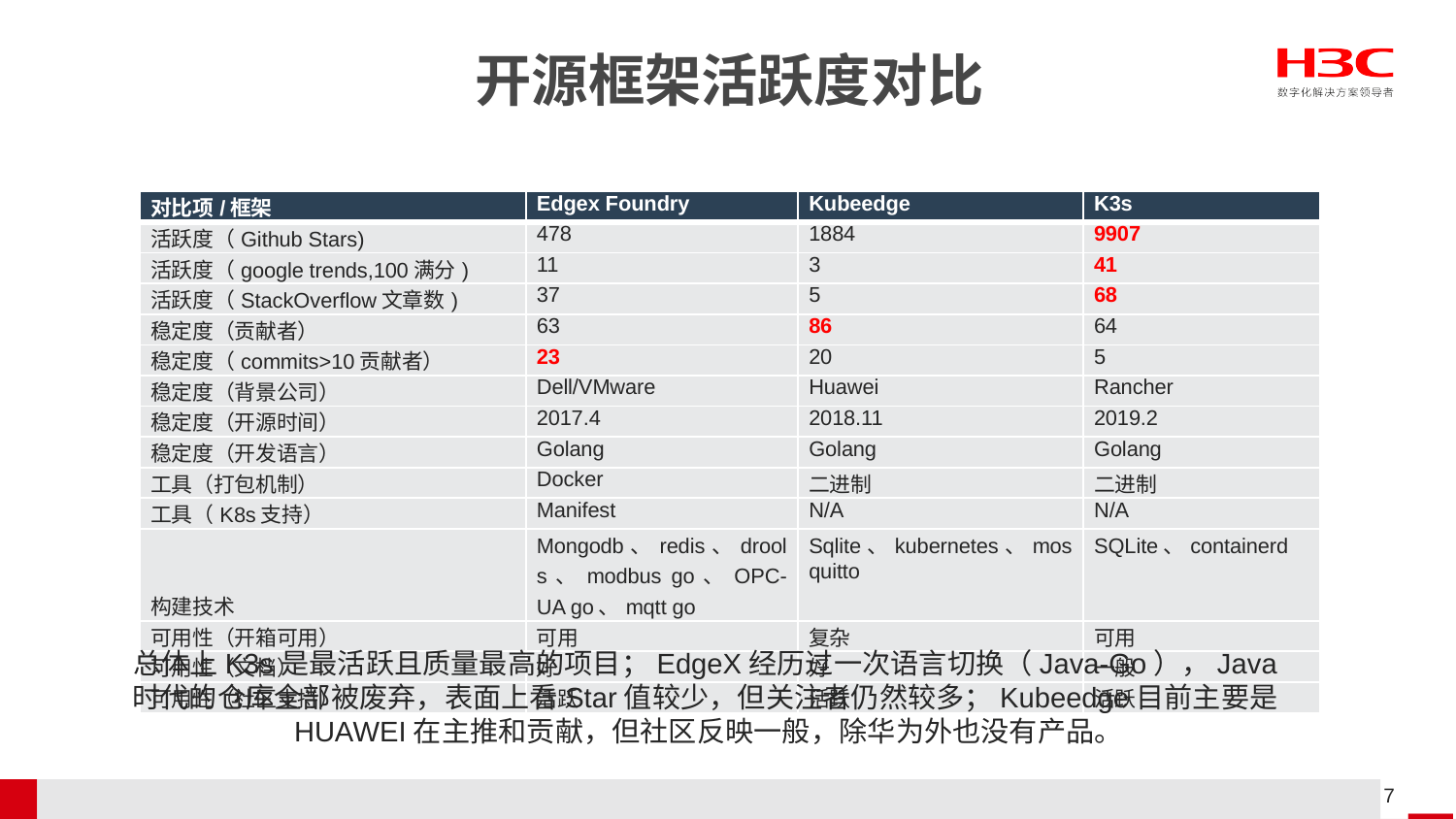

# 开源框架活跃度对比
| 对比项/框架 | Edgex Foundry | Kubeedge | K3s |
| --- | --- | --- | --- |
| 活跃度（Github Stars) | 478 | 1884 | 9907 |
| 活跃度（google trends,100满分) | 11 | 3 | 41 |
| 活跃度（StackOverflow文章数) | 37 | 5 | 68 |
| 稳定度（贡献者） | 63 | 86 | 64 |
| 稳定度（commits>10贡献者） | 23 | 20 | 5 |
| 稳定度（背景公司） | Dell/VMware | Huawei | Rancher |
| 稳定度（开源时间） | 2017.4 | 2018.11 | 2019.2 |
| 稳定度（开发语言） | Golang | Golang | Golang |
| 工具（打包机制） | Docker | 二进制 | 二进制 |
| 工具（K8s支持） | Manifest | N/A | N/A |
| 构建技术 | Mongodb、redis、drools、modbus go、OPC-UA go、mqtt go | Sqlite、kubernetes、mosquitto | SQLite、containerd |
| 可用性（开箱可用） | 可用 | 复杂 | 可用 |
| 可用性（文档） | 好 | 好 | 一般 |
| 可用性（社区支持） | 活跃 | 活跃 | 活跃 |
总体上K3s是最活跃且质量最高的项目；EdgeX经历过一次语言切换（Java-Go），Java时代的仓库全部被废弃，表面上看Star值较少，但关注者仍然较多；Kubeedge目前主要是HUAWEI在主推和贡献，但社区反映一般，除华为外也没有产品。